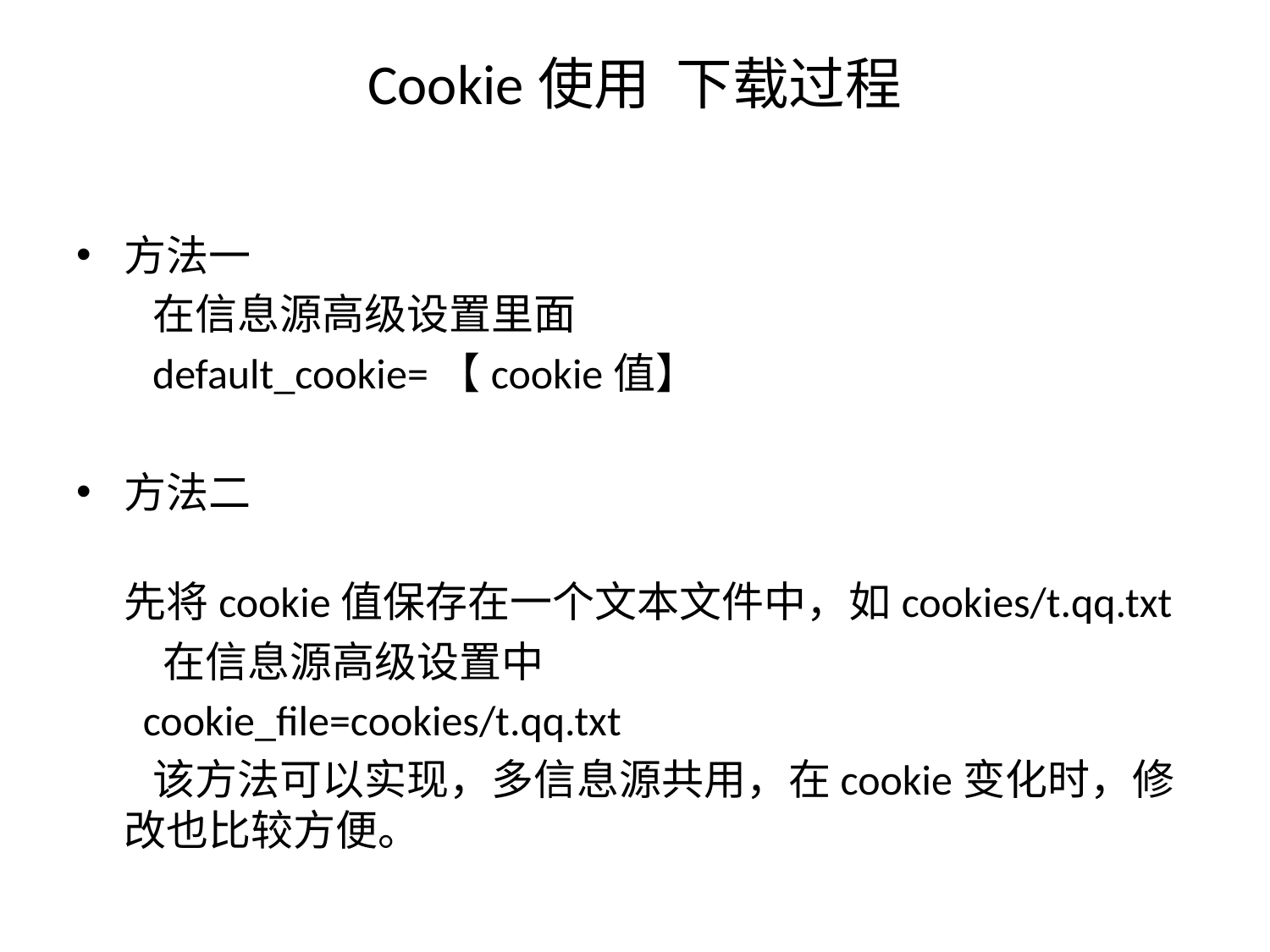

# Cookie使用  下载过程
方法一
       在信息源高级设置里面
        default_cookie=【cookie值】

方法二
       先将cookie值保存在一个文本文件中，如cookies/t.qq.txt
        在信息源高级设置中
       cookie_file=cookies/t.qq.txt
       该方法可以实现，多信息源共用，在cookie变化时，修改也比较方便。